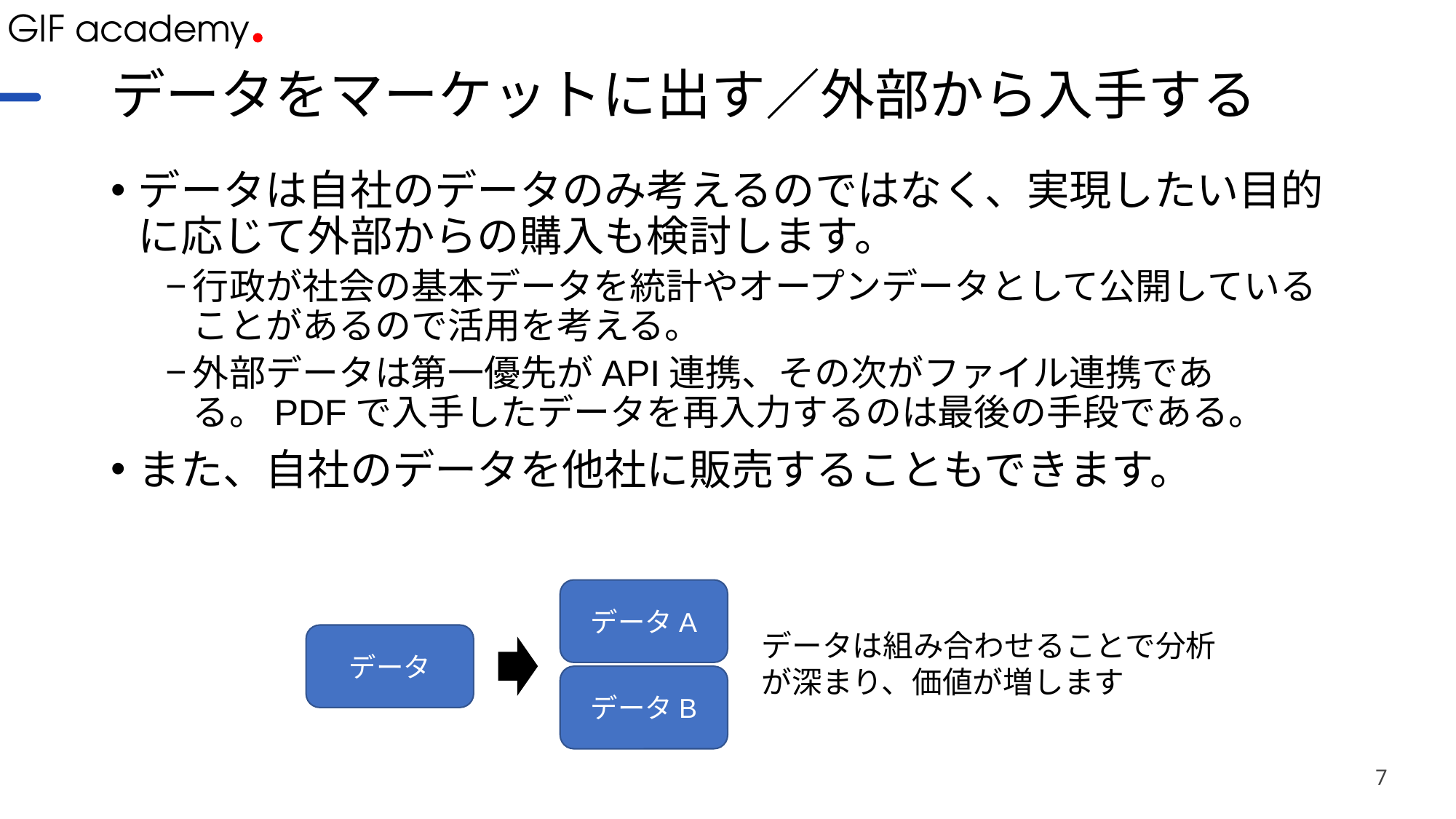

# データをマーケットに出す／外部から入手する
データは自社のデータのみ考えるのではなく、実現したい目的に応じて外部からの購入も検討します。
行政が社会の基本データを統計やオープンデータとして公開していることがあるので活用を考える。
外部データは第一優先がAPI連携、その次がファイル連携である。PDFで入手したデータを再入力するのは最後の手段である。
また、自社のデータを他社に販売することもできます。

データA
データは組み合わせることで分析が深まり、価値が増します
データ

データB
7